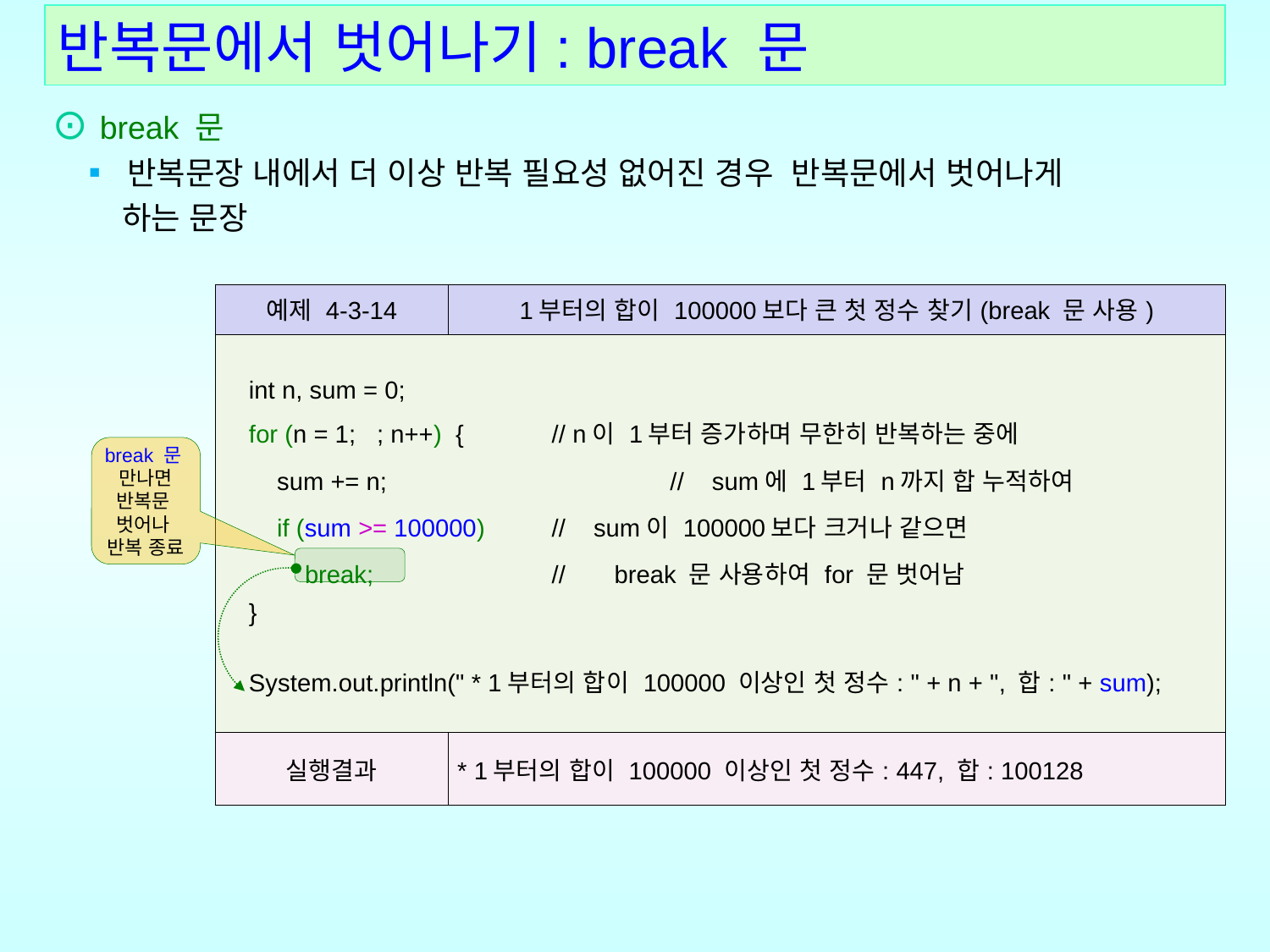

반복문에서 벗어나기: break 문
⊙ break 문
   ▪ 반복문장 내에서 더 이상 반복 필요성 없어진 경우  반복문에서 벗어나게
       하는 문장

| 예제 4-3-14 | 1부터의 합이 100000보다 큰 첫 정수 찾기(break 문 사용) |
| --- | --- |
| int n, sum = 0; for (n = 1; ; n++) { // n이 1부터 증가하며 무한히 반복하는 중에 sum += n; // sum에 1부터 n까지 합 누적하여 if (sum >= 100000) // sum이 100000보다 크거나 같으면 break; // break 문 사용하여 for 문 벗어남 } System.out.println(" \* 1부터의 합이 100000 이상인 첫 정수: " + n + ", 합: " + sum); | \* 1부터의 합이 100000 이상인 첫 정수: 447, 합: 100128 |
| 실행결과 | \* 1부터의 합이 100000 이상인 첫 정수: 447, 합: 100128 |
break 문
만나면
반복문
벗어나
반복 종료